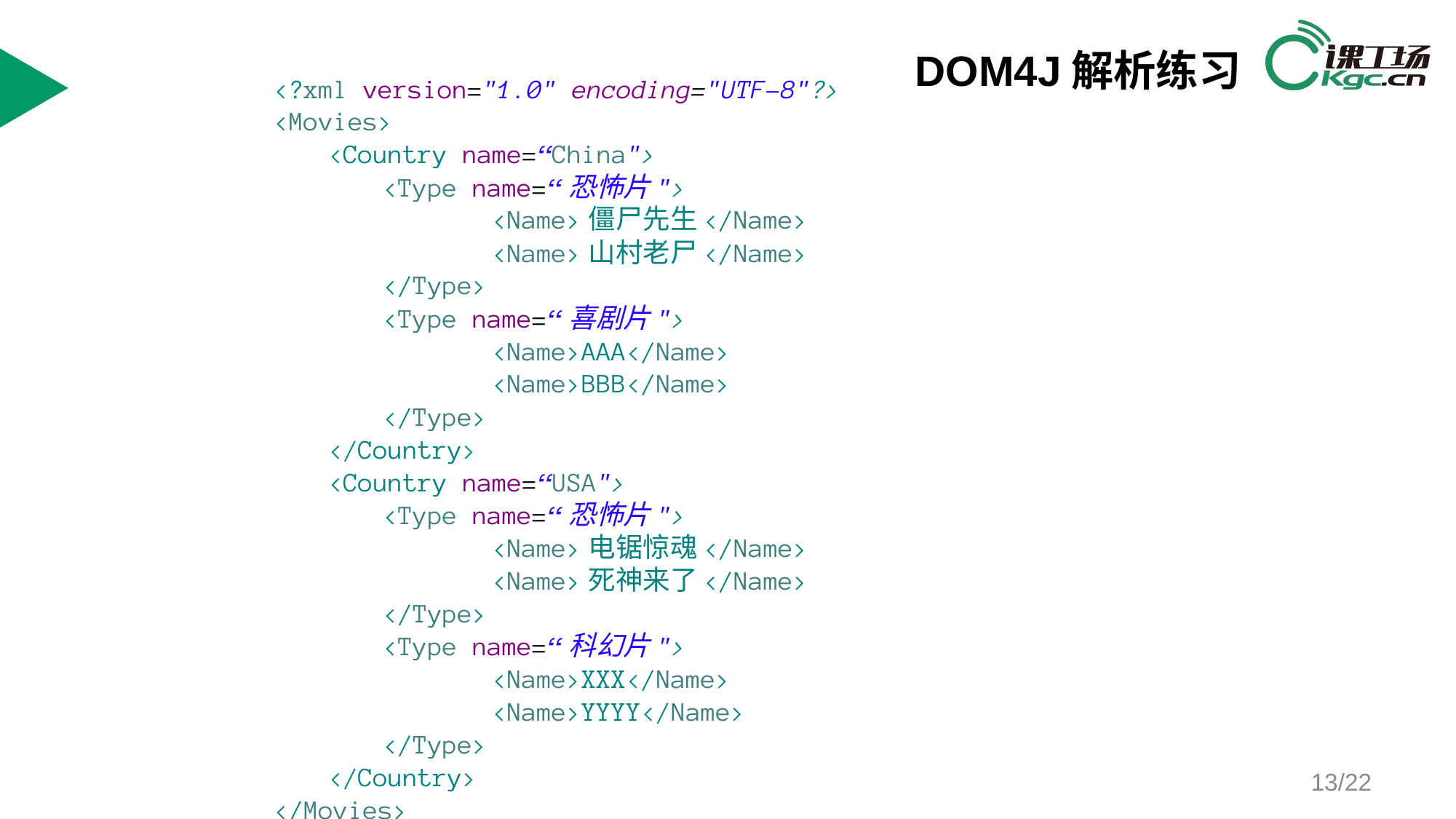

13/22
DOM4J解析练习
<?xml version="1.0" encoding="UTF-8"?>
<Movies>
<Country name=“China">
<Type name=“恐怖片">
	<Name>僵尸先生</Name>
	<Name>山村老尸</Name>
</Type>
<Type name=“喜剧片">
	<Name>AAA</Name>
	<Name>BBB</Name>
</Type>
</Country>
<Country name=“USA">
<Type name=“恐怖片">
	<Name>电锯惊魂</Name>
	<Name>死神来了</Name>
</Type>
<Type name=“科幻片">
	<Name>XXX</Name>
	<Name>YYYY</Name>
</Type>
</Country>
</Movies>